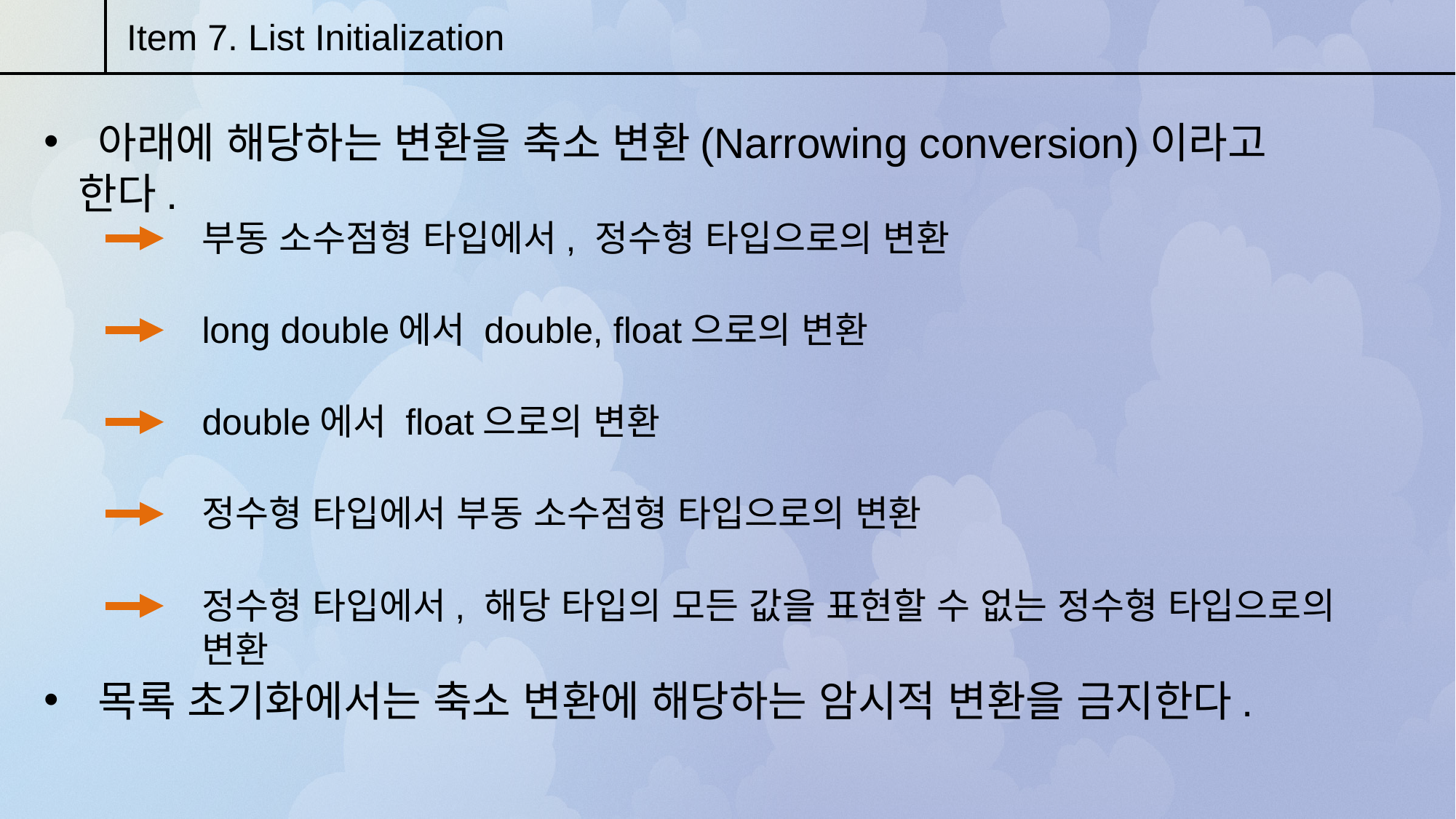

Item 7. List Initialization
 아래에 해당하는 변환을 축소 변환(Narrowing conversion)이라고 한다.
부동 소수점형 타입에서, 정수형 타입으로의 변환
long double에서 double, float으로의 변환
double에서 float으로의 변환
정수형 타입에서 부동 소수점형 타입으로의 변환
정수형 타입에서, 해당 타입의 모든 값을 표현할 수 없는 정수형 타입으로의 변환
 목록 초기화에서는 축소 변환에 해당하는 암시적 변환을 금지한다.